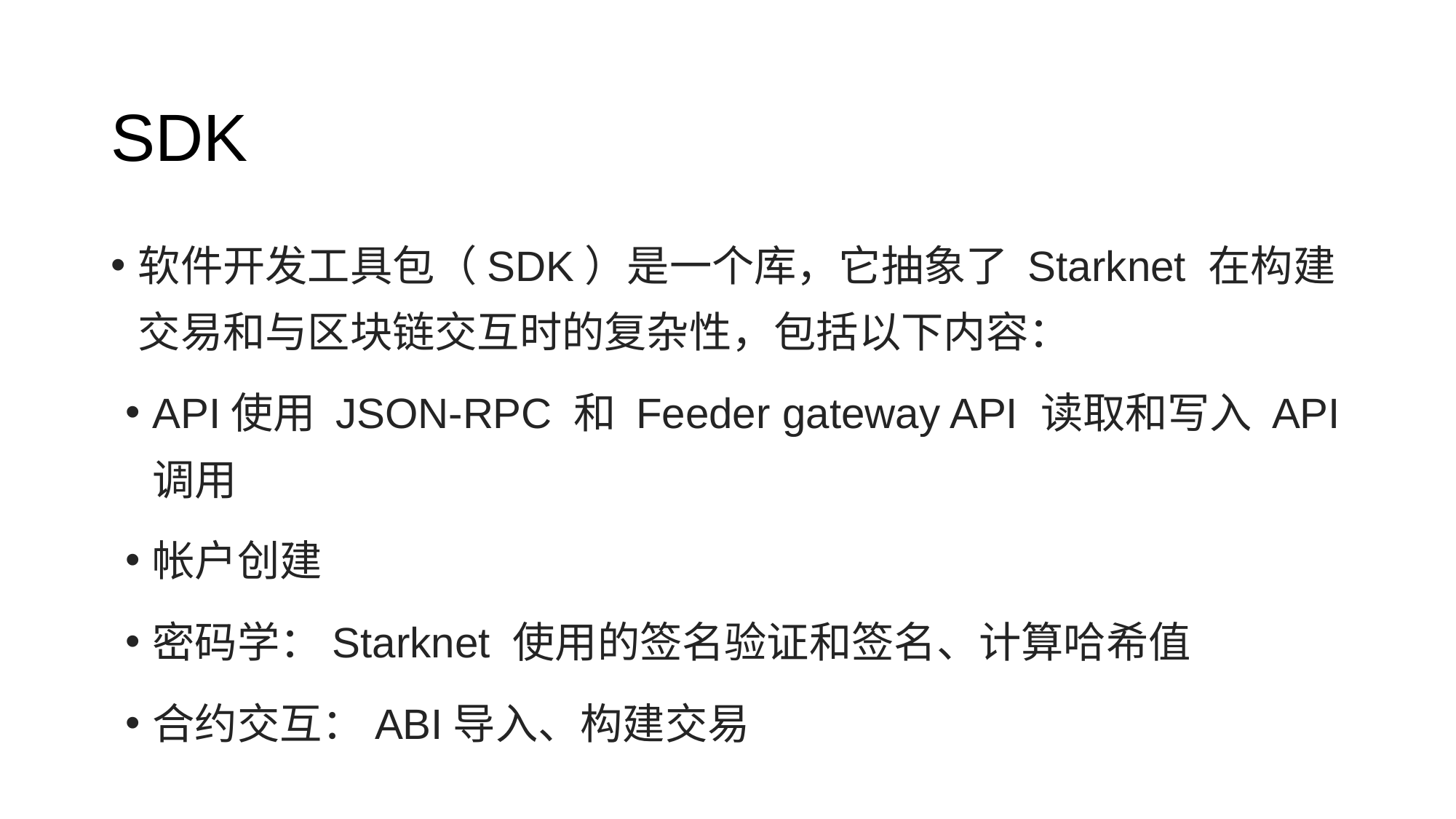

# SDK
软件开发工具包（SDK）是一个库，它抽象了 Starknet 在构建交易和与区块链交互时的复杂性，包括以下内容：
API使用 JSON-RPC 和 Feeder gateway API 读取和写入 API 调用
帐户创建
密码学：Starknet 使用的签名验证和签名、计算哈希值
合约交互：ABI导入、构建交易